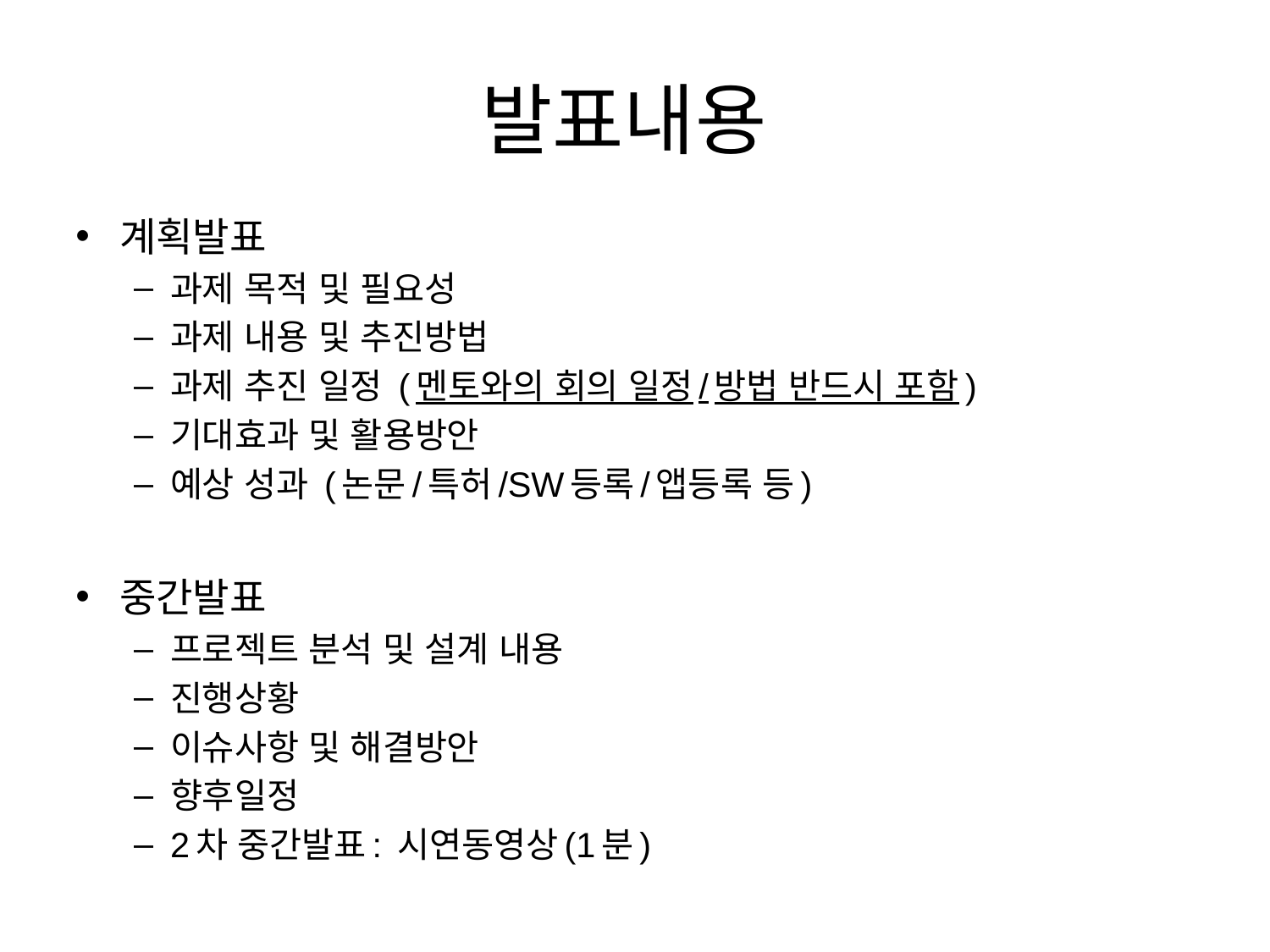

# 발표내용
계획발표
과제 목적 및 필요성
과제 내용 및 추진방법
과제 추진 일정 (멘토와의 회의 일정/방법 반드시 포함)
기대효과 및 활용방안
예상 성과 (논문/특허/SW등록/앱등록 등)

중간발표
프로젝트 분석 및 설계 내용
진행상황
이슈사항 및 해결방안
향후일정
2차 중간발표: 시연동영상(1분)